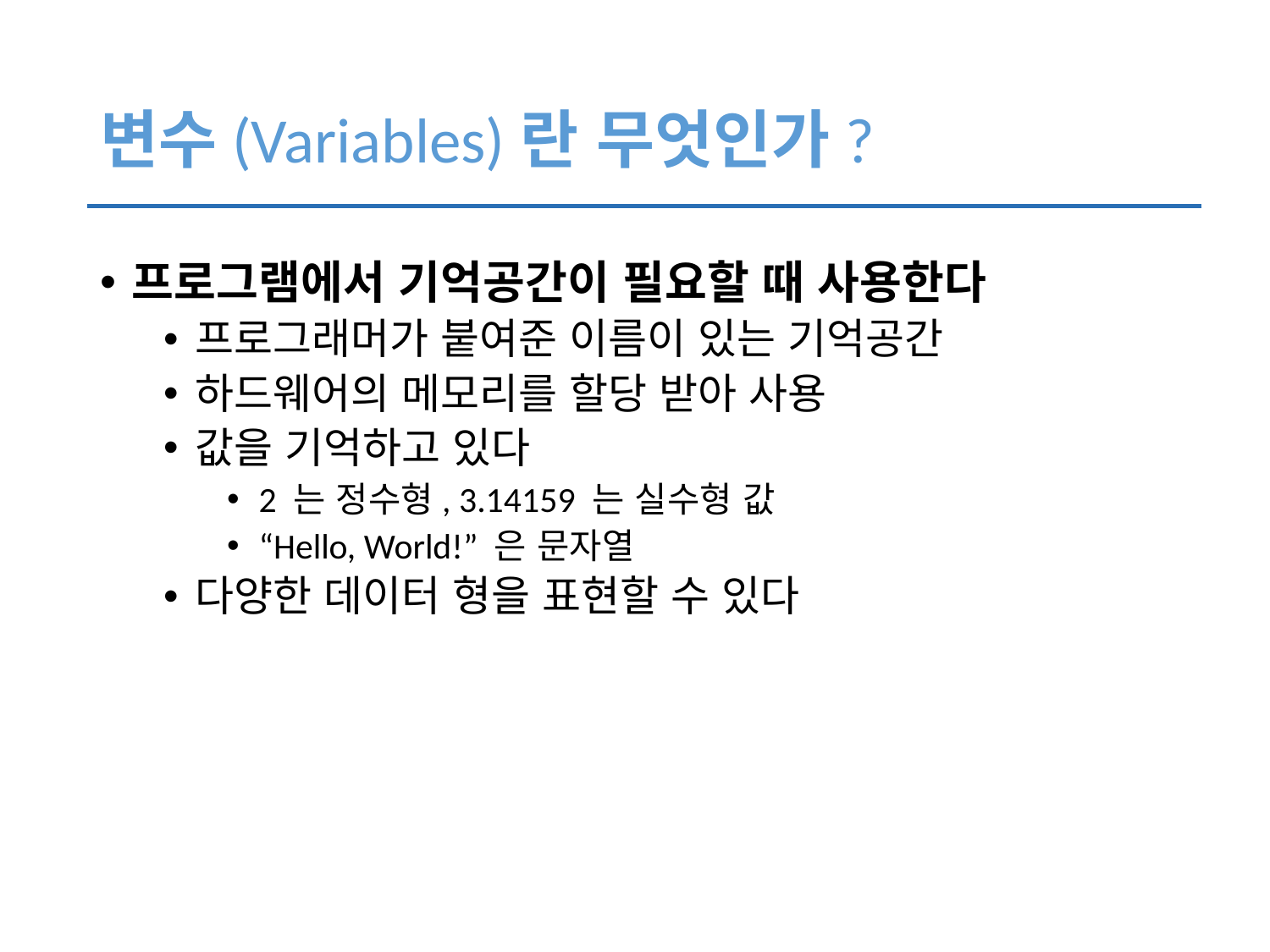

# 변수(Variables)란 무엇인가?
프로그램에서 기억공간이 필요할 때 사용한다
프로그래머가 붙여준 이름이 있는 기억공간
하드웨어의 메모리를 할당 받아 사용
값을 기억하고 있다
2 는 정수형, 3.14159 는 실수형 값
“Hello, World!” 은 문자열
다양한 데이터 형을 표현할 수 있다